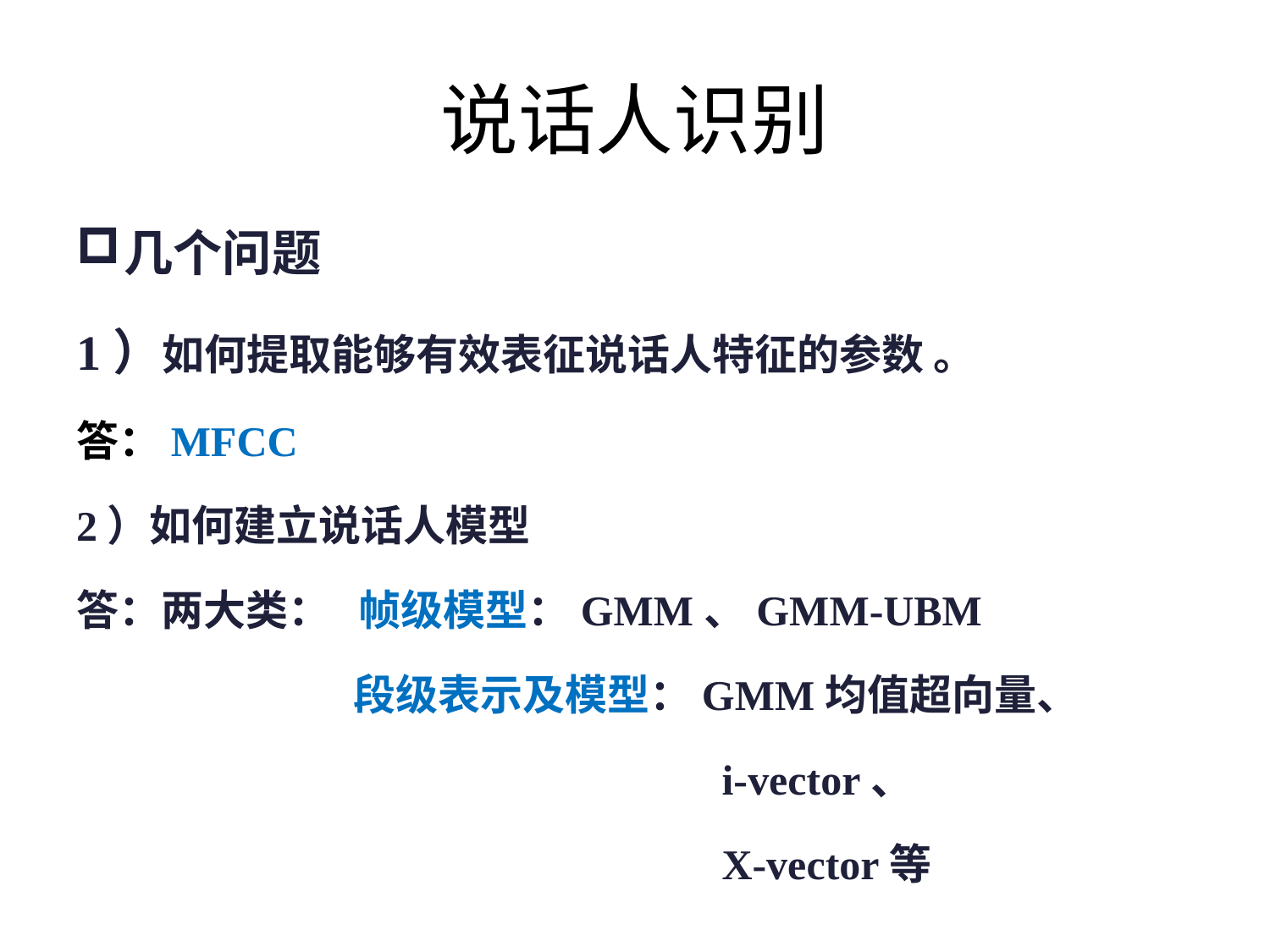

# 说话人识别
几个问题
1）如何提取能够有效表征说话人特征的参数 。
答：MFCC
2）如何建立说话人模型
答：两大类：   帧级模型：GMM、GMM-UBM
                            段级表示及模型：GMM均值超向量、
                                                             i-vector、
                                                             X-vector等